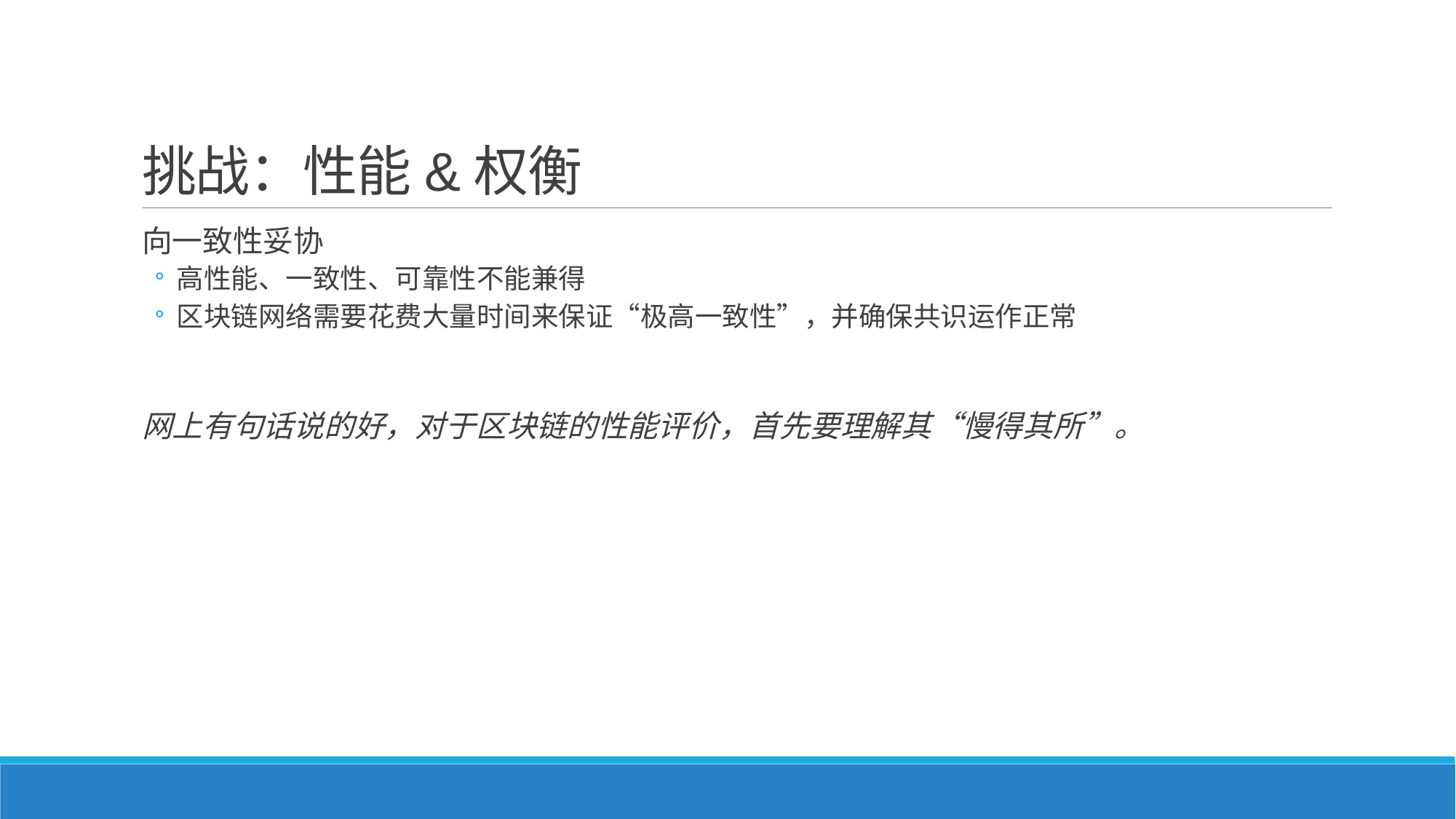

# 挑战：性能&权衡
向一致性妥协
高性能、一致性、可靠性不能兼得
区块链网络需要花费大量时间来保证“极高一致性”，并确保共识运作正常

网上有句话说的好，对于区块链的性能评价，首先要理解其“慢得其所”。